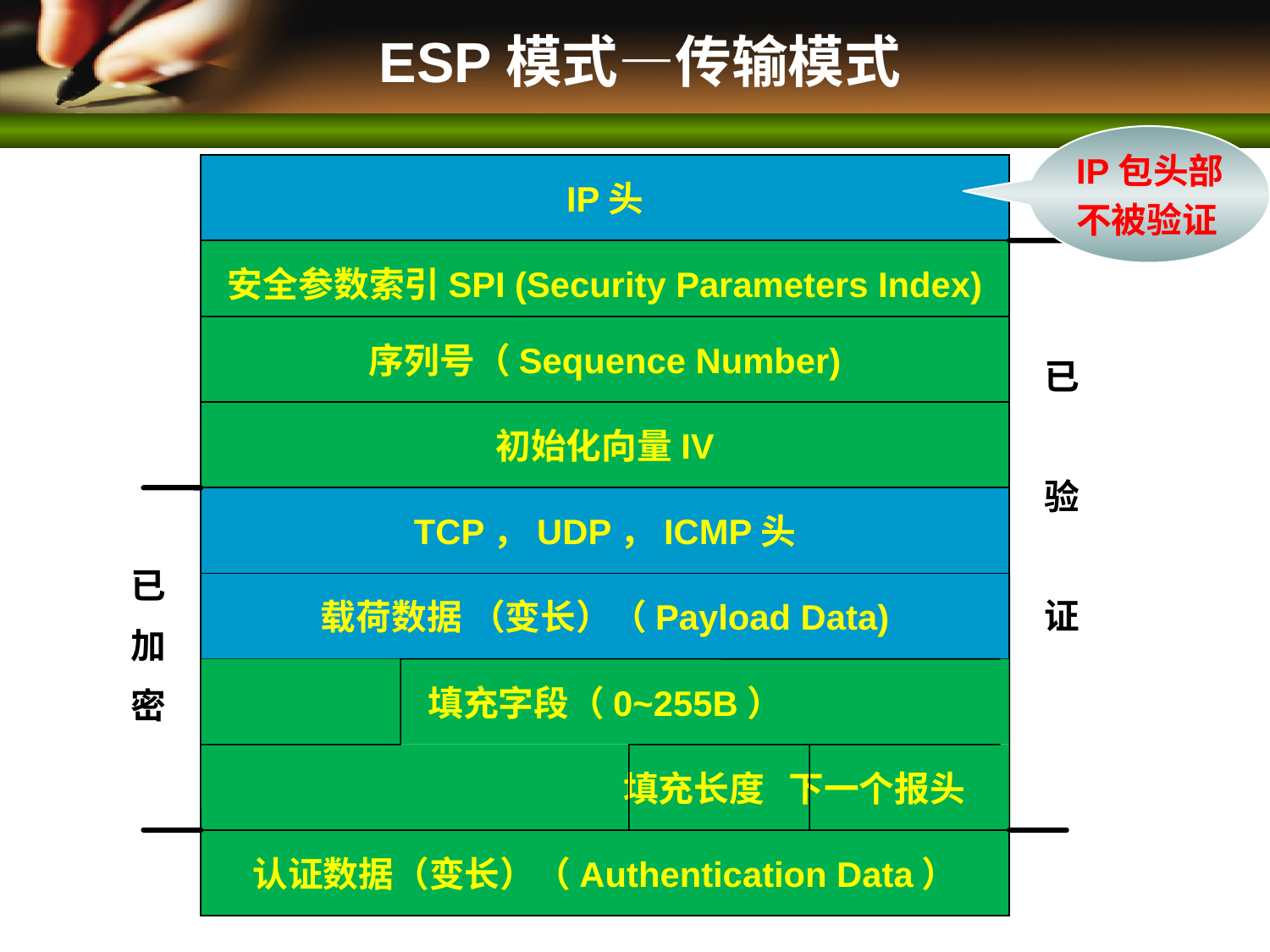

# ESP模式—传输模式
IP包头部
不被验证
IP头
安全参数索引SPI (Security Parameters Index)

已

验

证
序列号（Sequence Number)
初始化向量IV

TCP，UDP，ICMP头

已
加
密
载荷数据 （变长）（Payload Data)

填充字段（0~255B）

                                              填充长度   下一个报头

认证数据（变长）（Authentication Data）